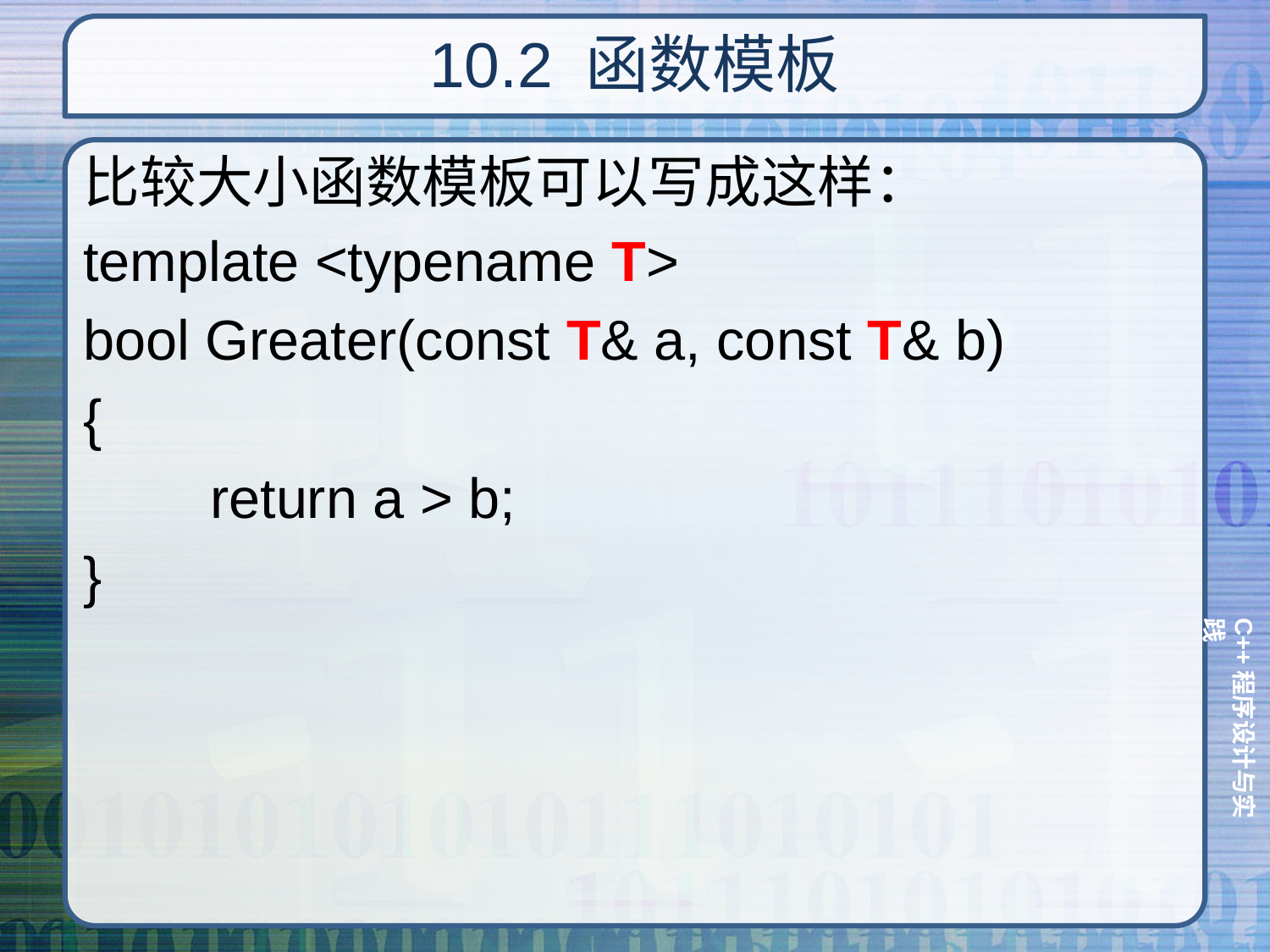

# 10.2 函数模板
比较大小函数模板可以写成这样：
template <typename T>
bool Greater(const T& a, const T& b)
{
	return a > b;
}